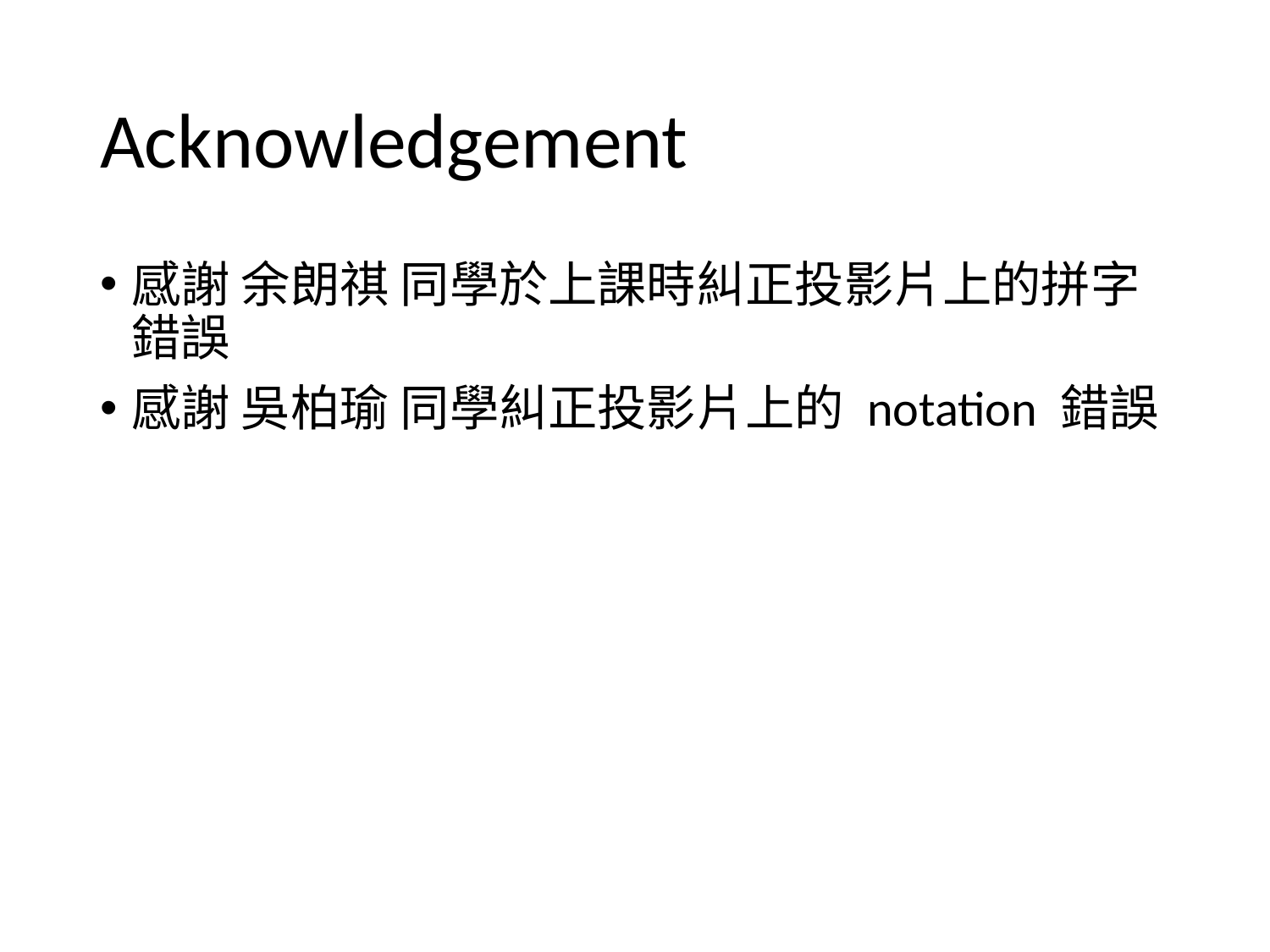

# Acknowledgement
感謝 余朗祺 同學於上課時糾正投影片上的拼字錯誤
感謝 吳柏瑜 同學糾正投影片上的 notation 錯誤